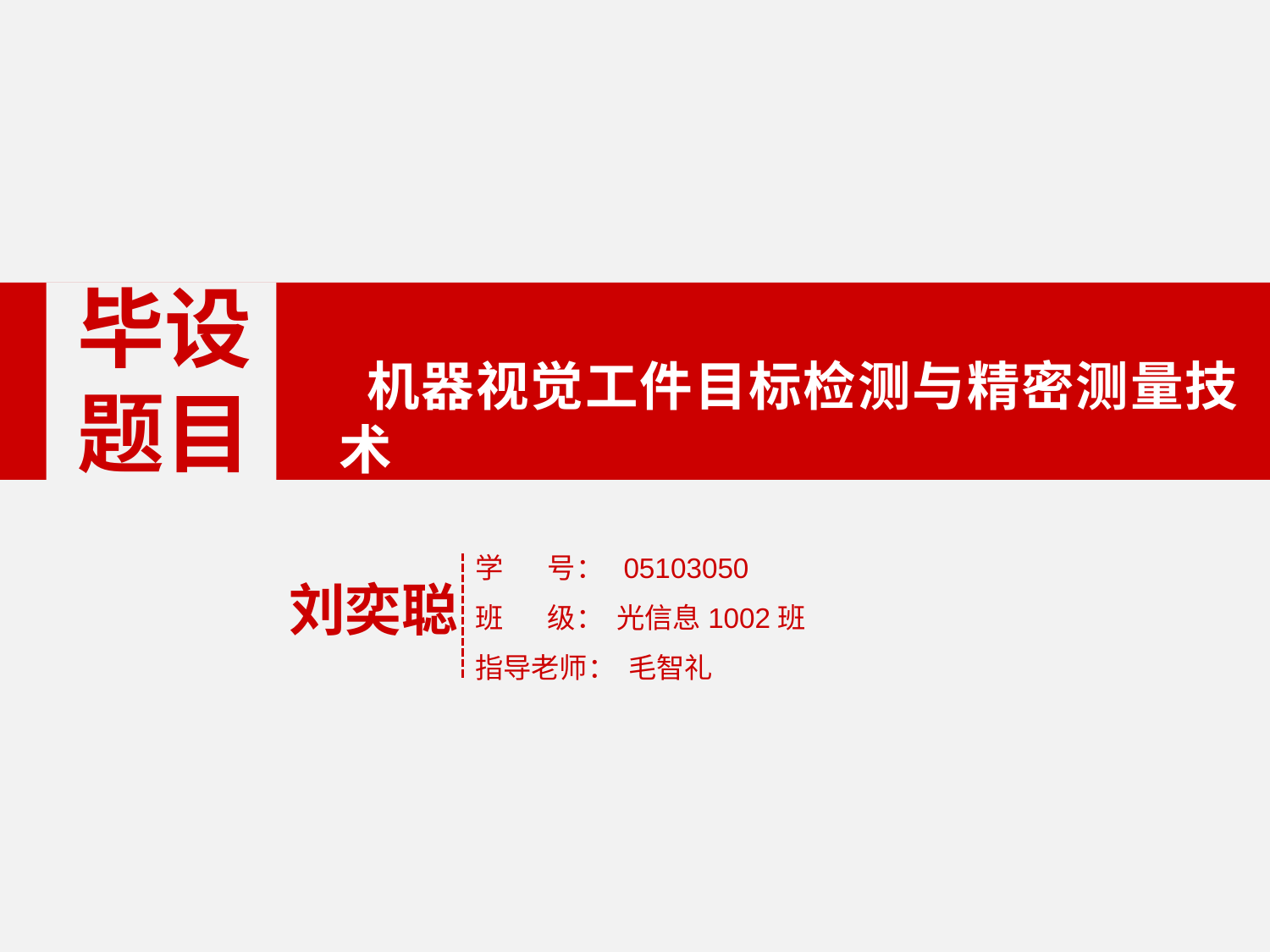

毕设
题目

机器视觉工件目标检测与精密测量技术
学       号：  05103050
刘奕聪
班       级：  光信息1002班
指导老师：  毛智礼